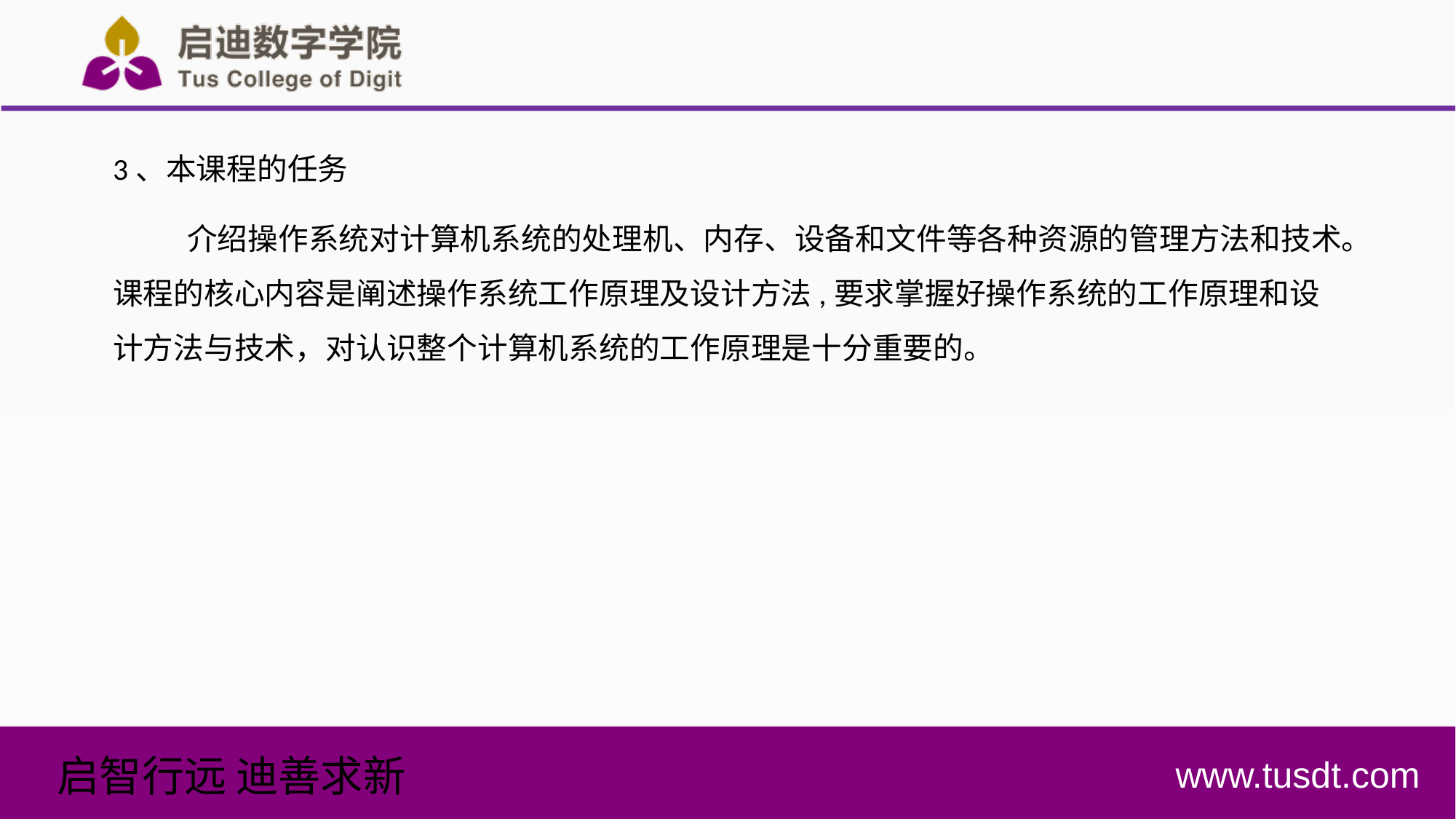

3、本课程的任务
 介绍操作系统对计算机系统的处理机、内存、设备和文件等各种资源的管理方法和技术。课程的核心内容是阐述操作系统工作原理及设计方法,要求掌握好操作系统的工作原理和设计方法与技术，对认识整个计算机系统的工作原理是十分重要的。